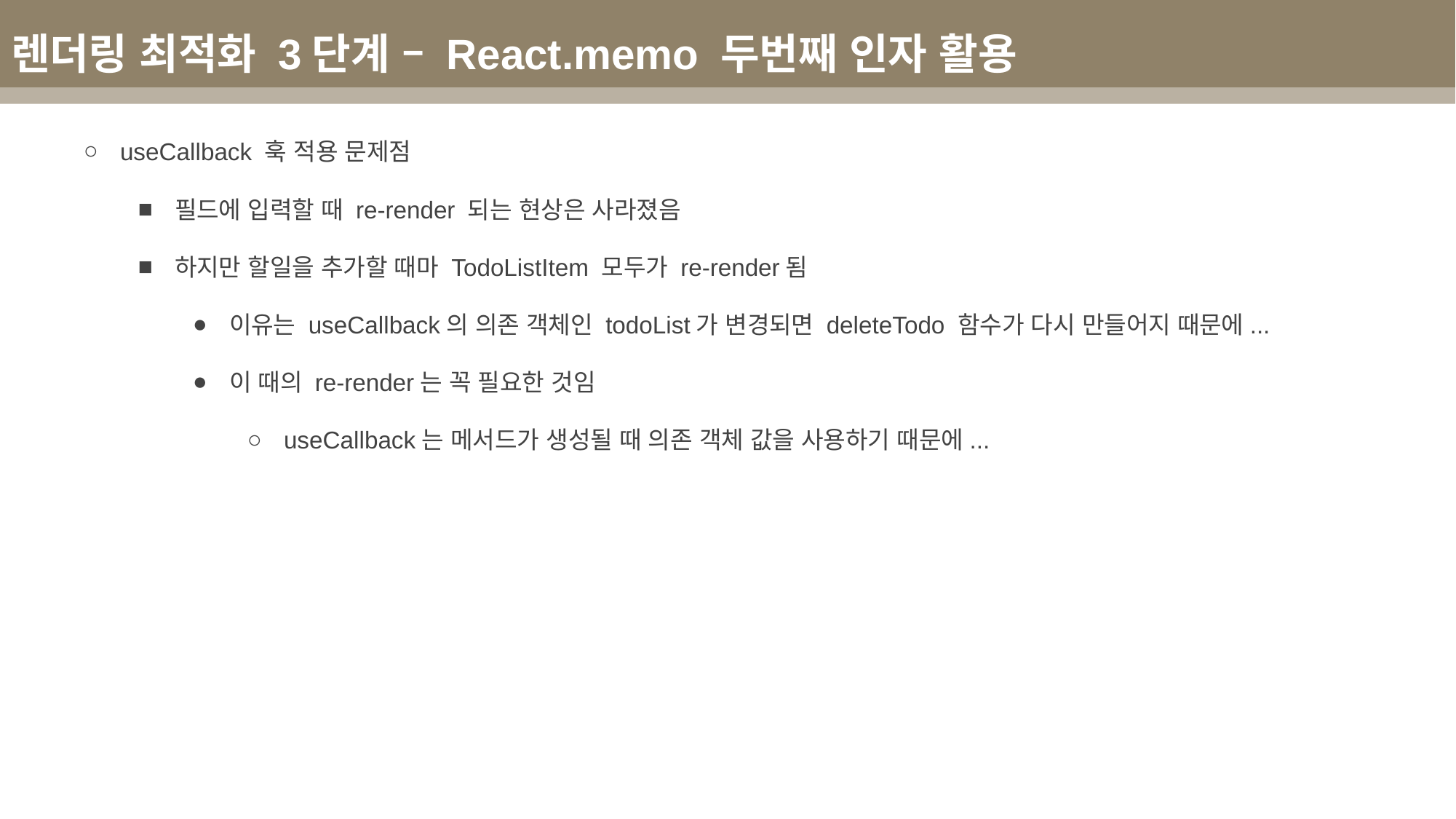

렌더링 최적화 3단계 – React.memo 두번째 인자 활용
useCallback 훅 적용 문제점
필드에 입력할 때 re-render 되는 현상은 사라졌음
하지만 할일을 추가할 때마 TodoListItem 모두가 re-render됨
이유는 useCallback의 의존 객체인 todoList가 변경되면 deleteTodo 함수가 다시 만들어지 때문에...
이 때의 re-render는 꼭 필요한 것임
useCallback는 메서드가 생성될 때 의존 객체 값을 사용하기 때문에...